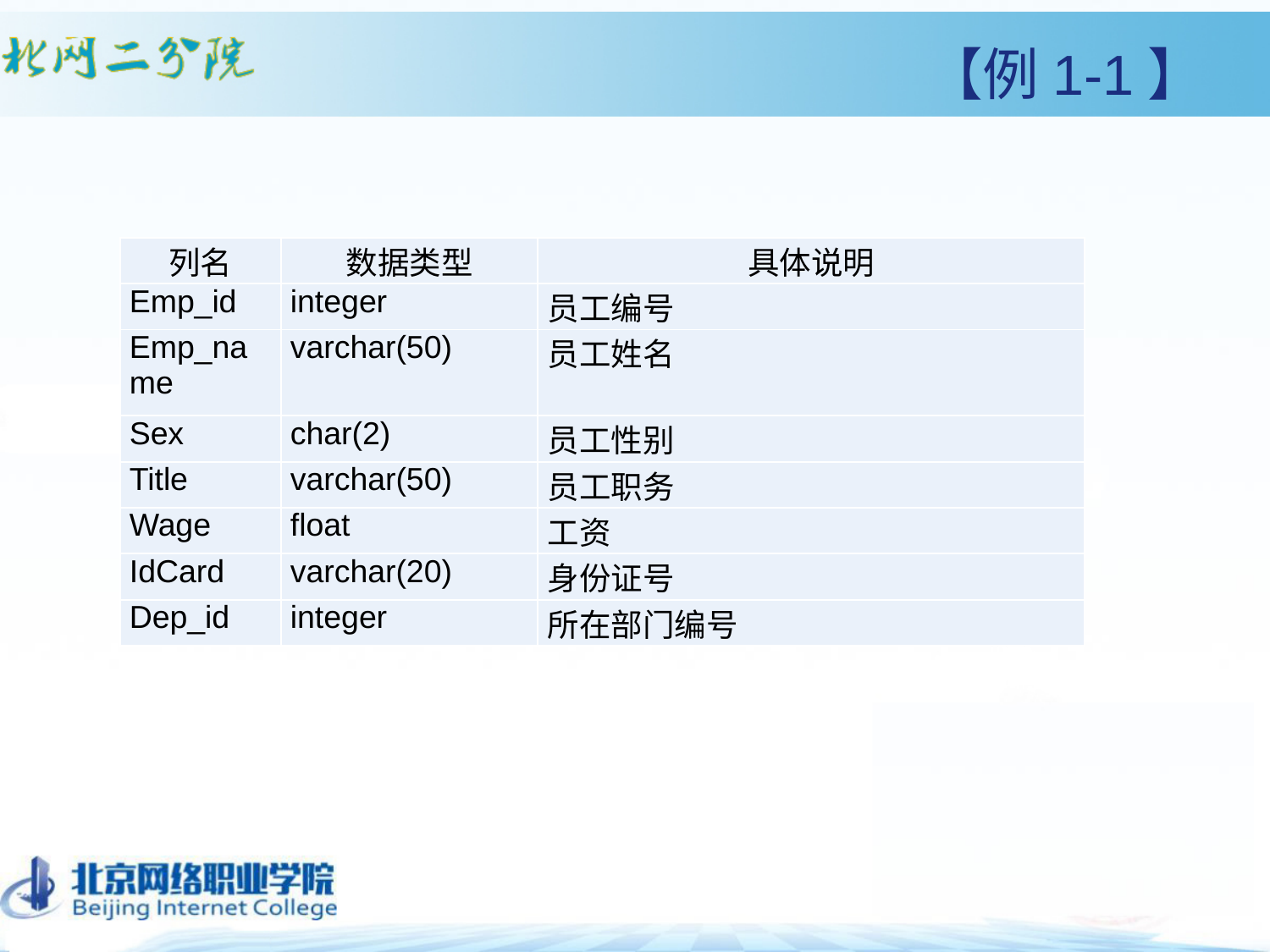

# 【例1-1】

| 列名 | 数据类型 | 具体说明 |
| --- | --- | --- |
| Emp\_id | integer | 员工编号 |
| Emp\_name | varchar(50) | 员工姓名 |
| Sex | char(2) | 员工性别 |
| Title | varchar(50) | 员工职务 |
| Wage | float | 工资 |
| IdCard | varchar(20) | 身份证号 |
| Dep\_id | integer | 所在部门编号 |